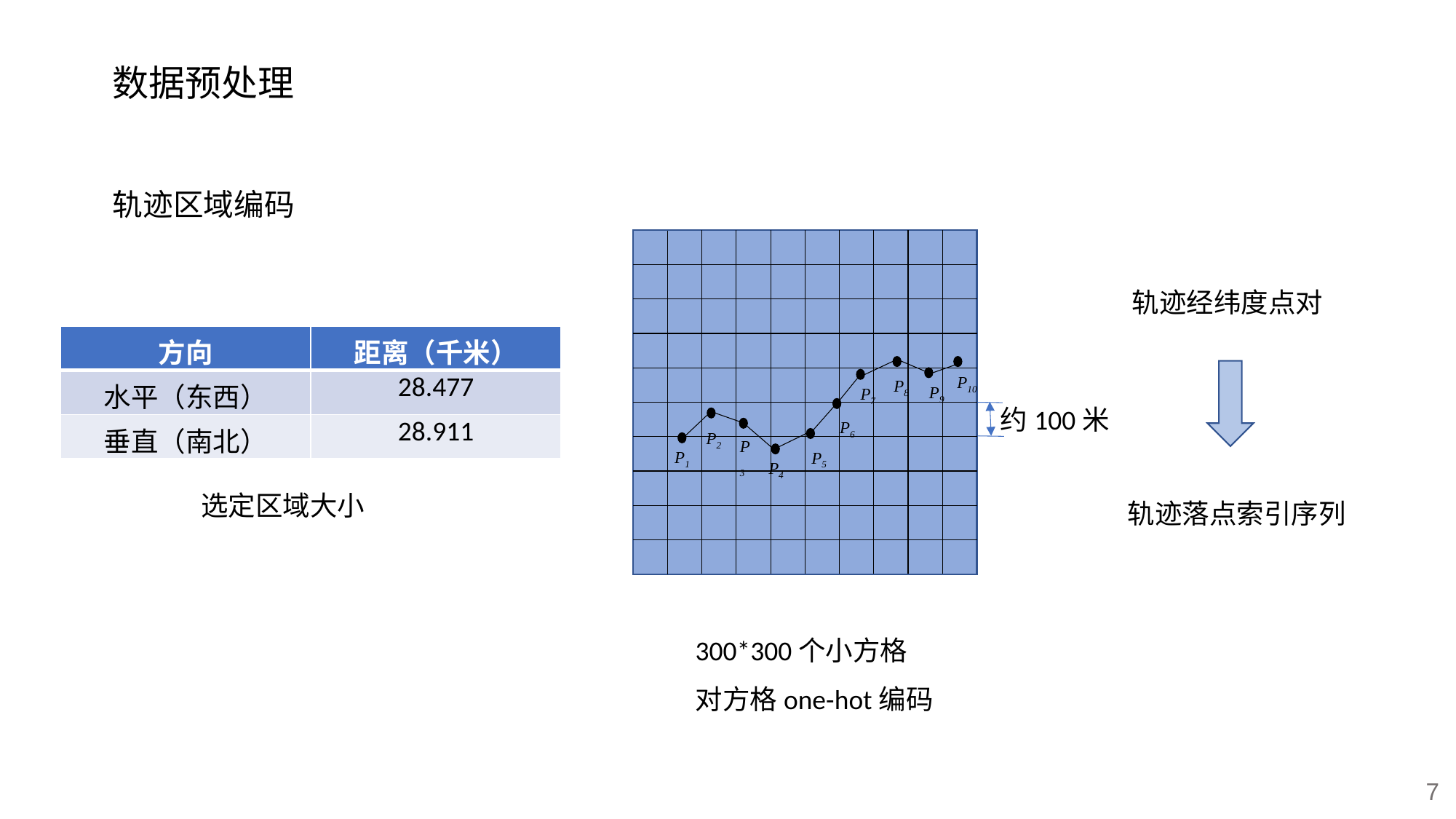

数据预处理
轨迹区域编码

约100米
300*300个小方格
对方格one-hot编码

P10

P8
P9
P7

P6

P2

P3

P1
P5

P4
轨迹经纬度点对
| 方向 | 距离（千米） |
| --- | --- |
| 水平（东西） | 28.477 |
| 垂直（南北） | 28.911 |

选定区域大小
轨迹落点索引序列
7